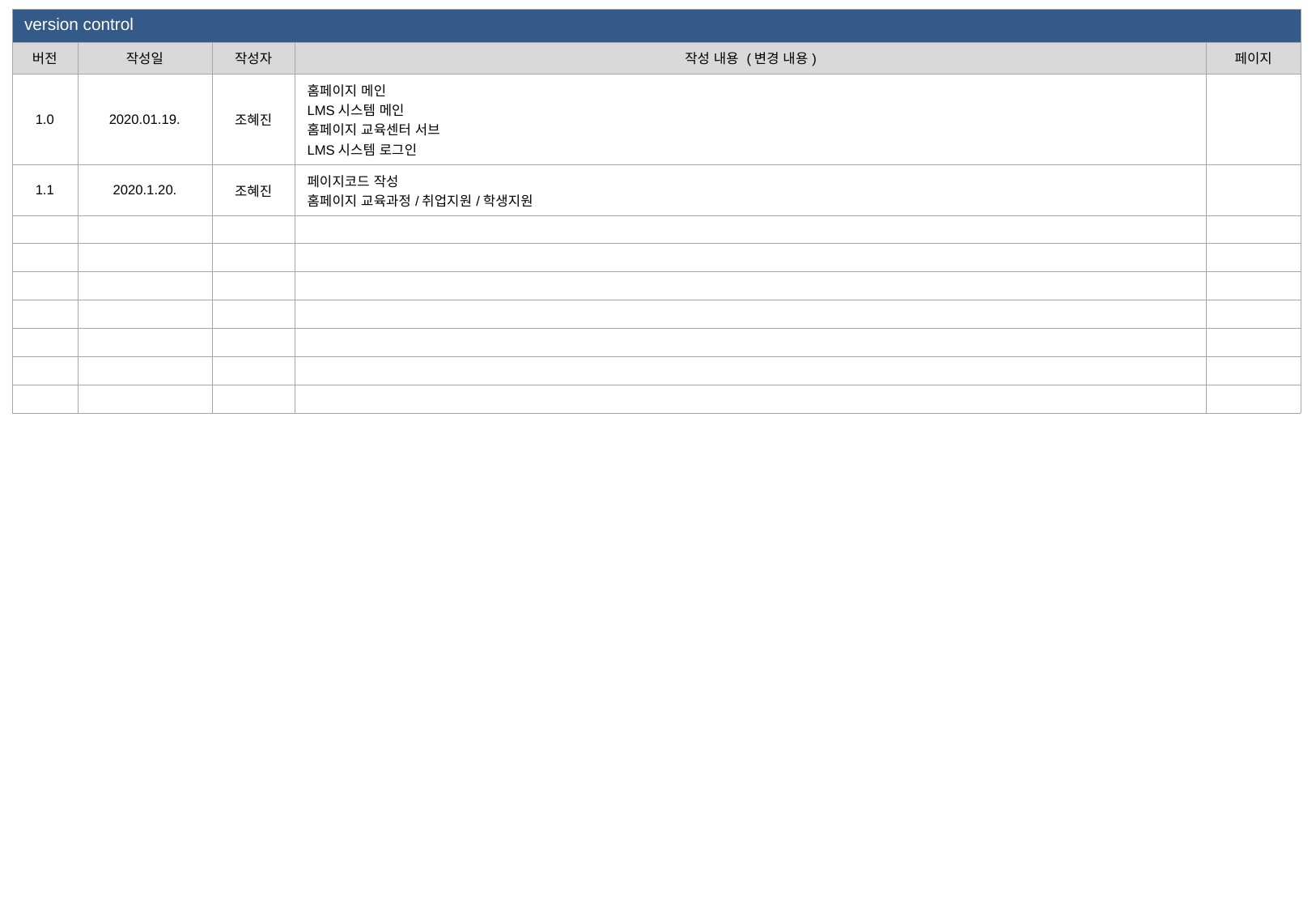

| version control |  |  |  |  |
| --- | --- | --- | --- | --- |
| 버전 | 작성일 | 작성자 | 작성 내용 (변경 내용) | 페이지 |
| 1.0 | 2020.01.19. | 조혜진 | 홈페이지 메인 LMS시스템 메인 홈페이지 교육센터 서브 LMS시스템 로그인 |  |
| 1.1 | 2020.1.20. | 조혜진 | 페이지코드 작성 홈페이지 교육과정/취업지원/학생지원 |  |
|  |  |  |  |  |
|  |  |  |  |  |
|  |  |  |  |  |
|  |  |  |  |  |
|  |  |  |  |  |
|  |  |  |  |  |
|  |  |  |  |  |